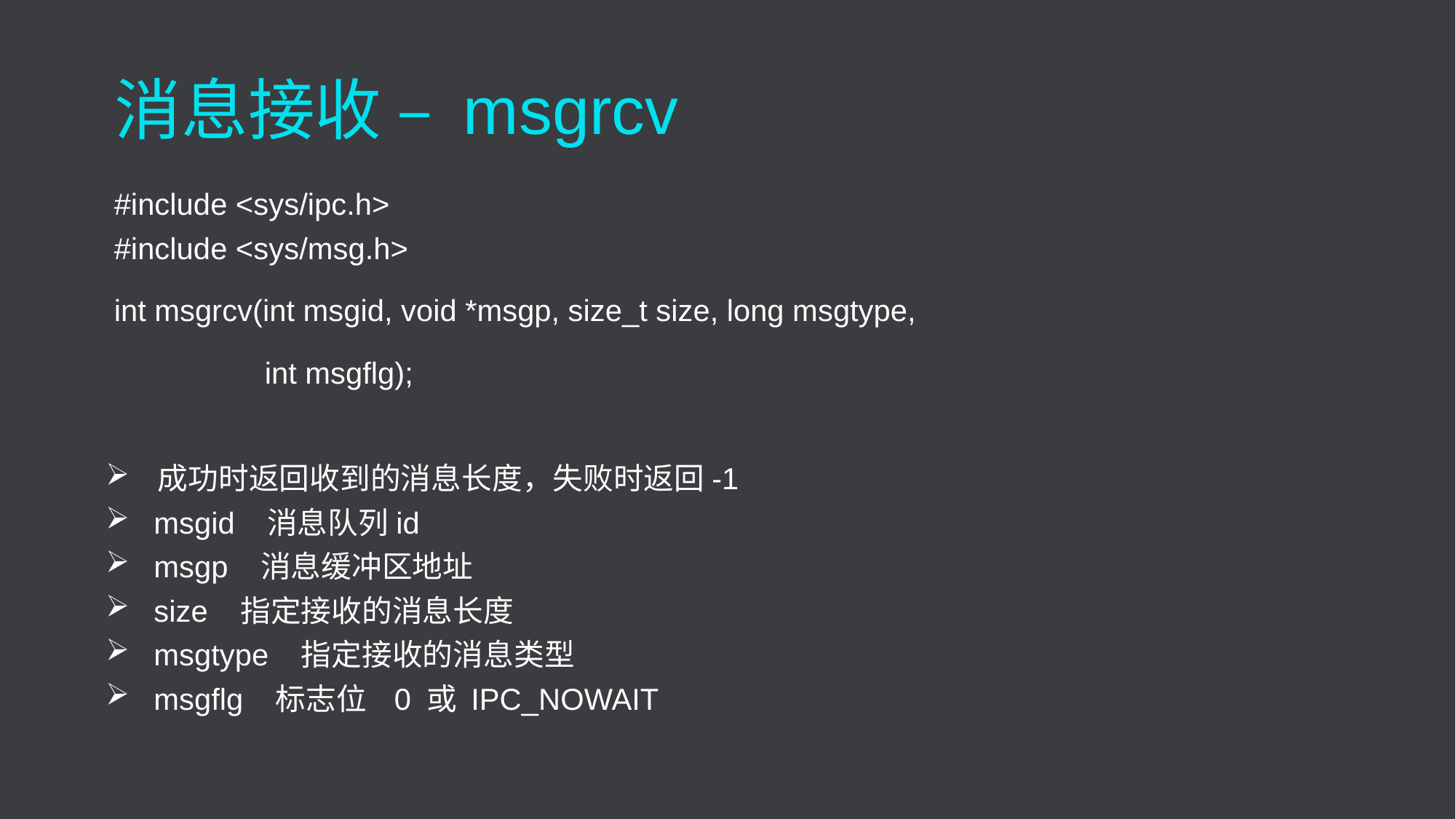

消息接收 – msgrcv
 #include <sys/ipc.h>
 #include <sys/msg.h>
 int msgrcv(int msgid, void *msgp, size_t size, long msgtype,
                   int msgflg);

  成功时返回收到的消息长度，失败时返回-1
  msgid   消息队列id
  msgp   消息缓冲区地址
  size   指定接收的消息长度
  msgtype   指定接收的消息类型
  msgflg   标志位   0 或 IPC_NOWAIT